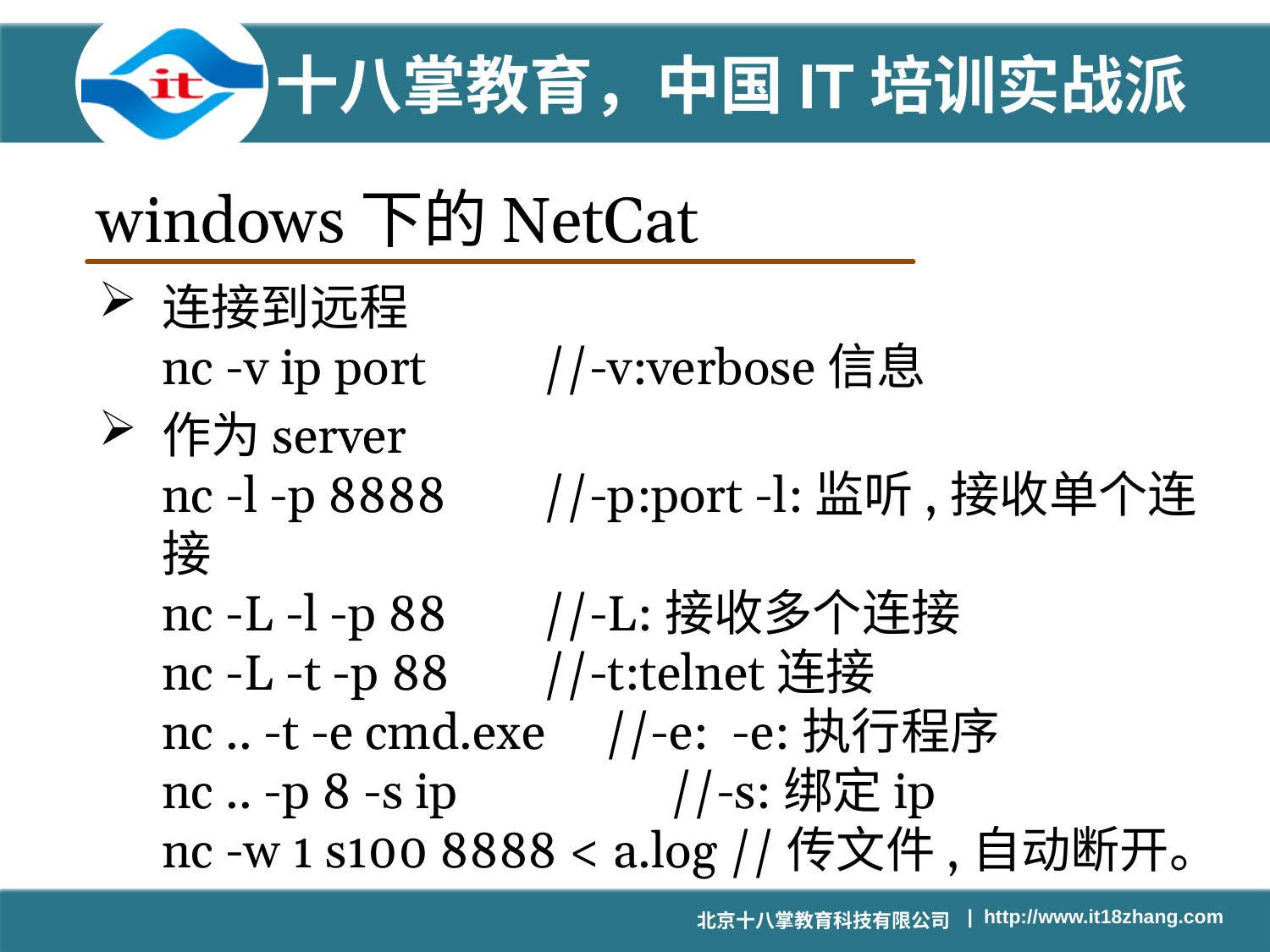

# windows下的NetCat
连接到远程
nc -v ip port	//-v:verbose信息
作为server
nc -l -p 8888	//-p:port -l:监听,接收单个连接
nc -L -l -p 88	//-L:接收多个连接
nc -L -t -p 88	//-t:telnet连接
nc .. -t -e cmd.exe     //-e:  -e:执行程序
nc .. -p 8 -s ip		//-s:绑定ip
nc -w 1 s100 8888 < a.log //传文件,自动断开。